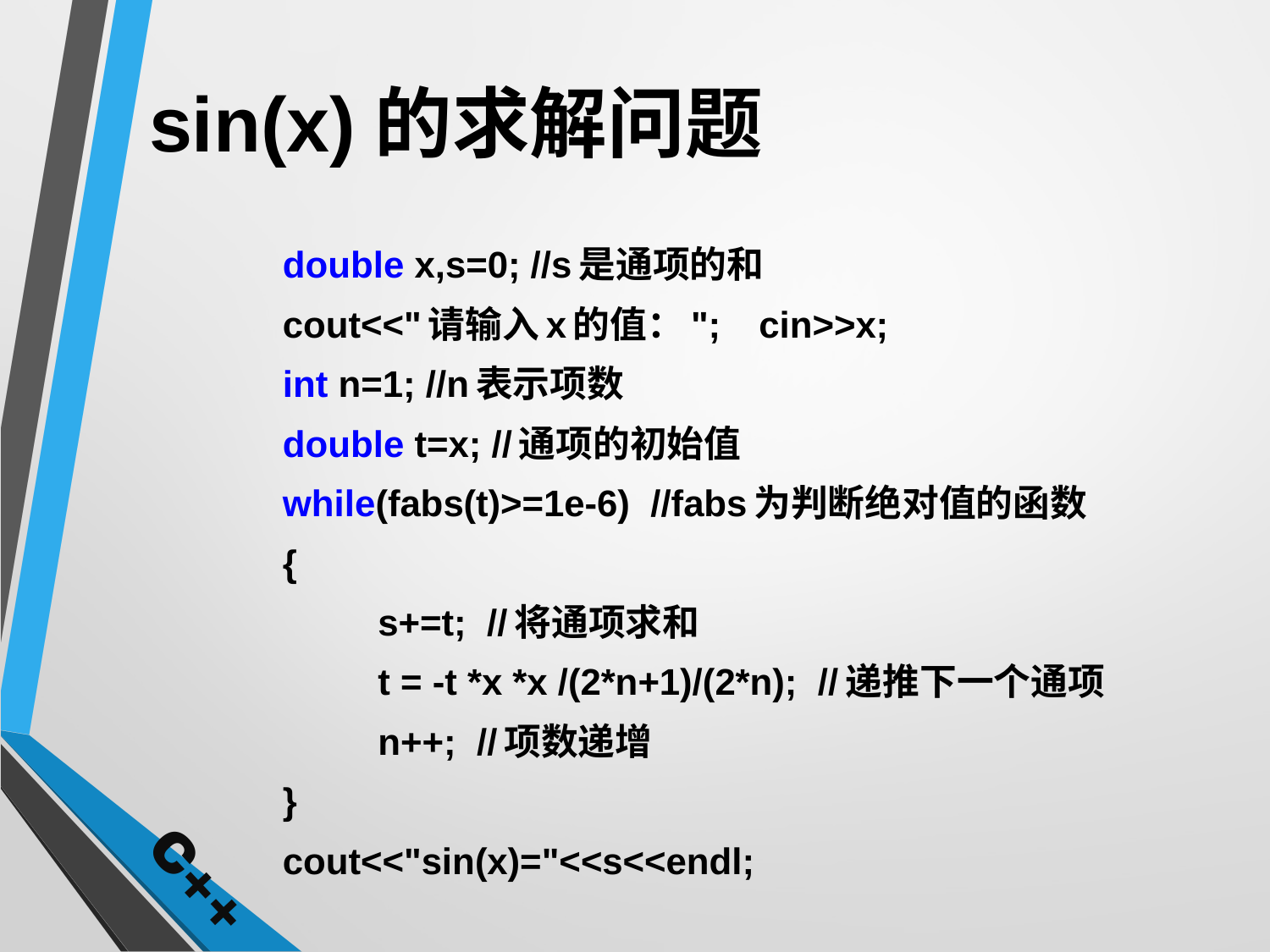

# sin(x)的求解问题
		double x,s=0; //s是通项的和
		cout<<"请输入x的值：";	cin>>x;
		int n=1; //n表示项数
		double t=x; //通项的初始值
		while(fabs(t)>=1e-6)  //fabs为判断绝对值的函数
		{
			s+=t;  //将通项求和
			t = -t *x *x /(2*n+1)/(2*n);  //递推下一个通项
			n++;  //项数递增
		}
		cout<<"sin(x)="<<s<<endl;